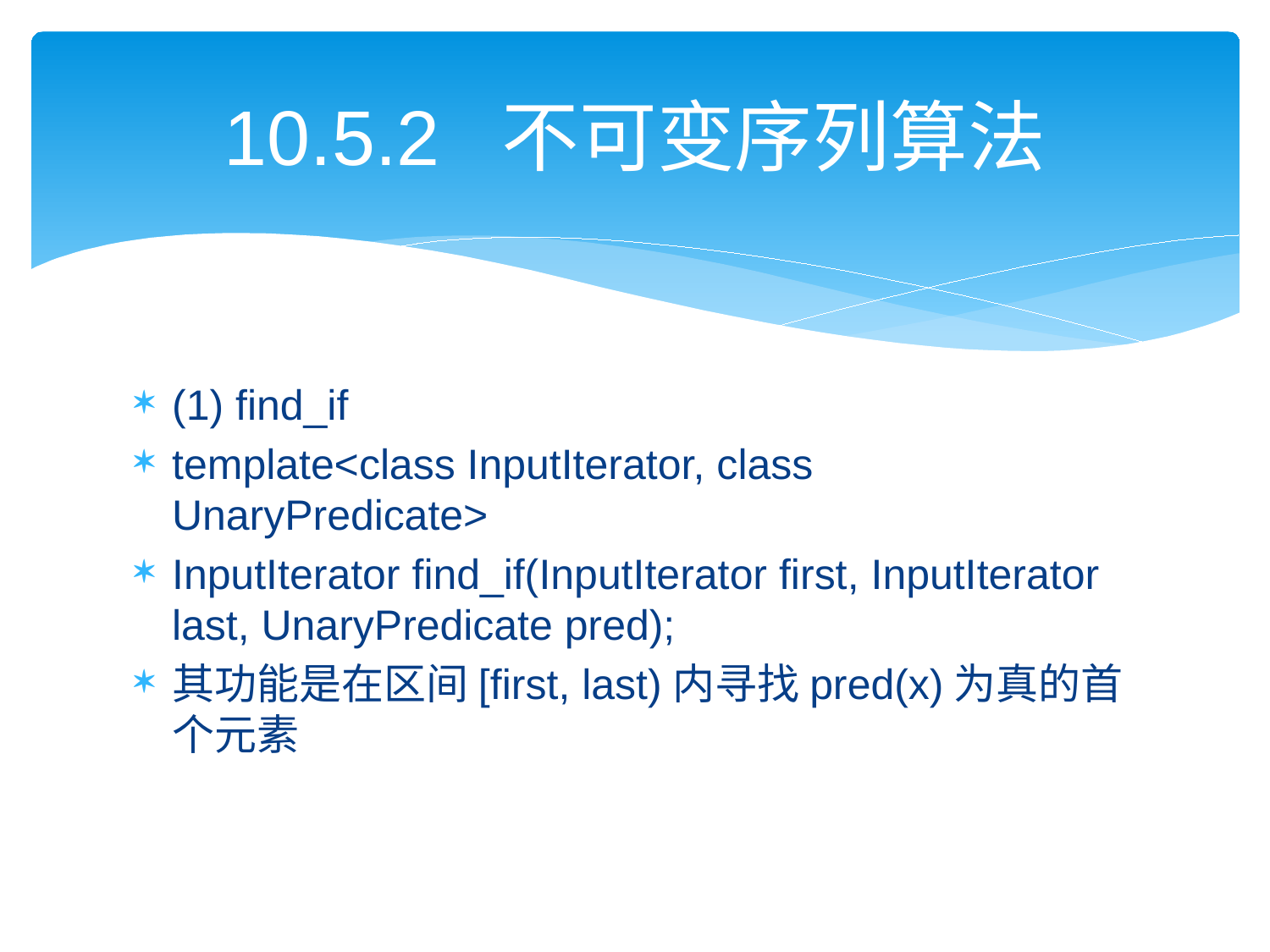

# 10.5.2  不可变序列算法
(1) find_if
template<class InputIterator, class UnaryPredicate>
InputIterator find_if(InputIterator first, InputIterator last, UnaryPredicate pred);
其功能是在区间[first, last)内寻找pred(x)为真的首个元素